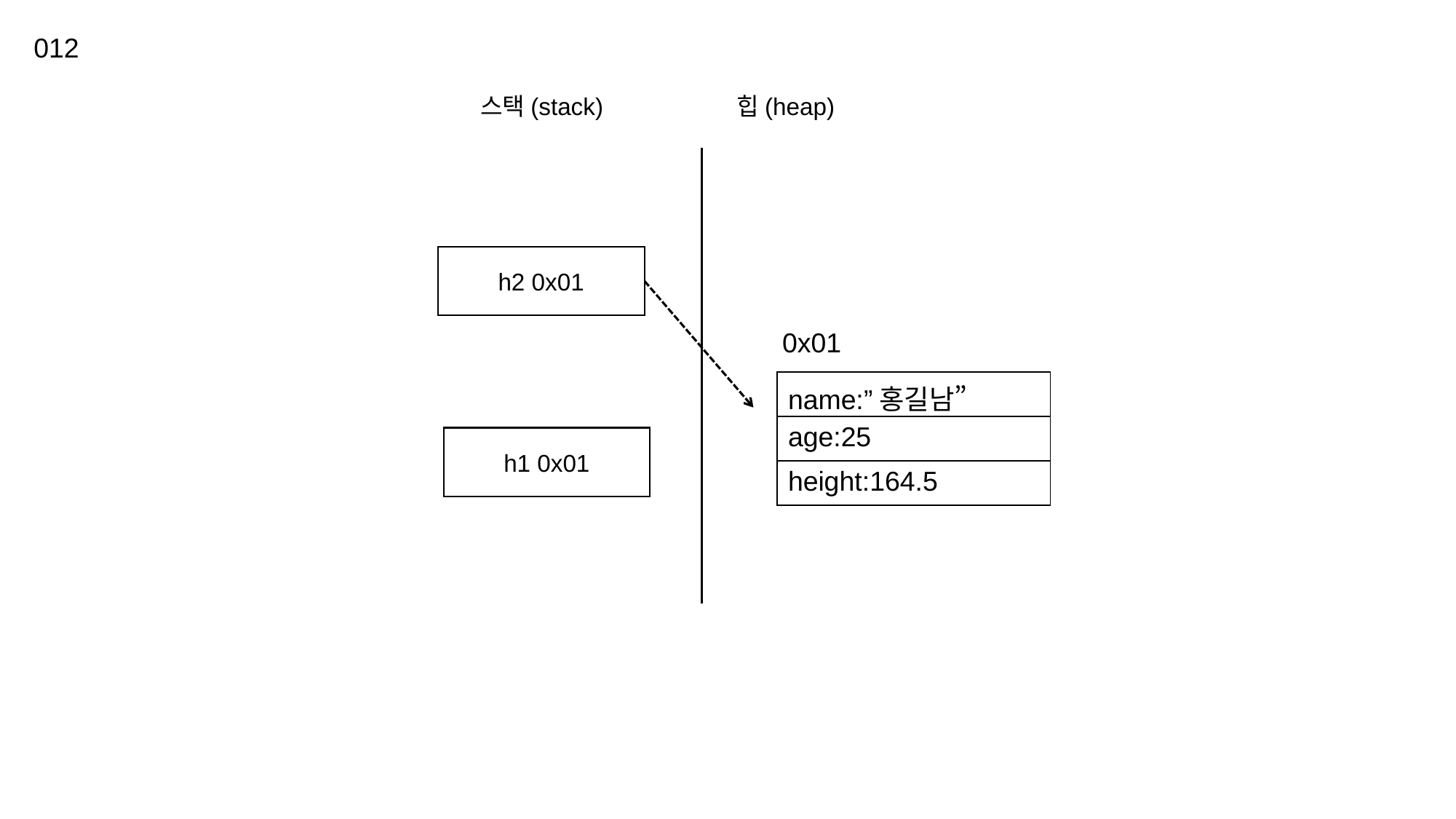

012
스택(stack)
힙(heap)
h2 0x01
0x01
| name:”홍길남” |
| --- |
| age:25 |
| height:164.5 |
h1 0x01